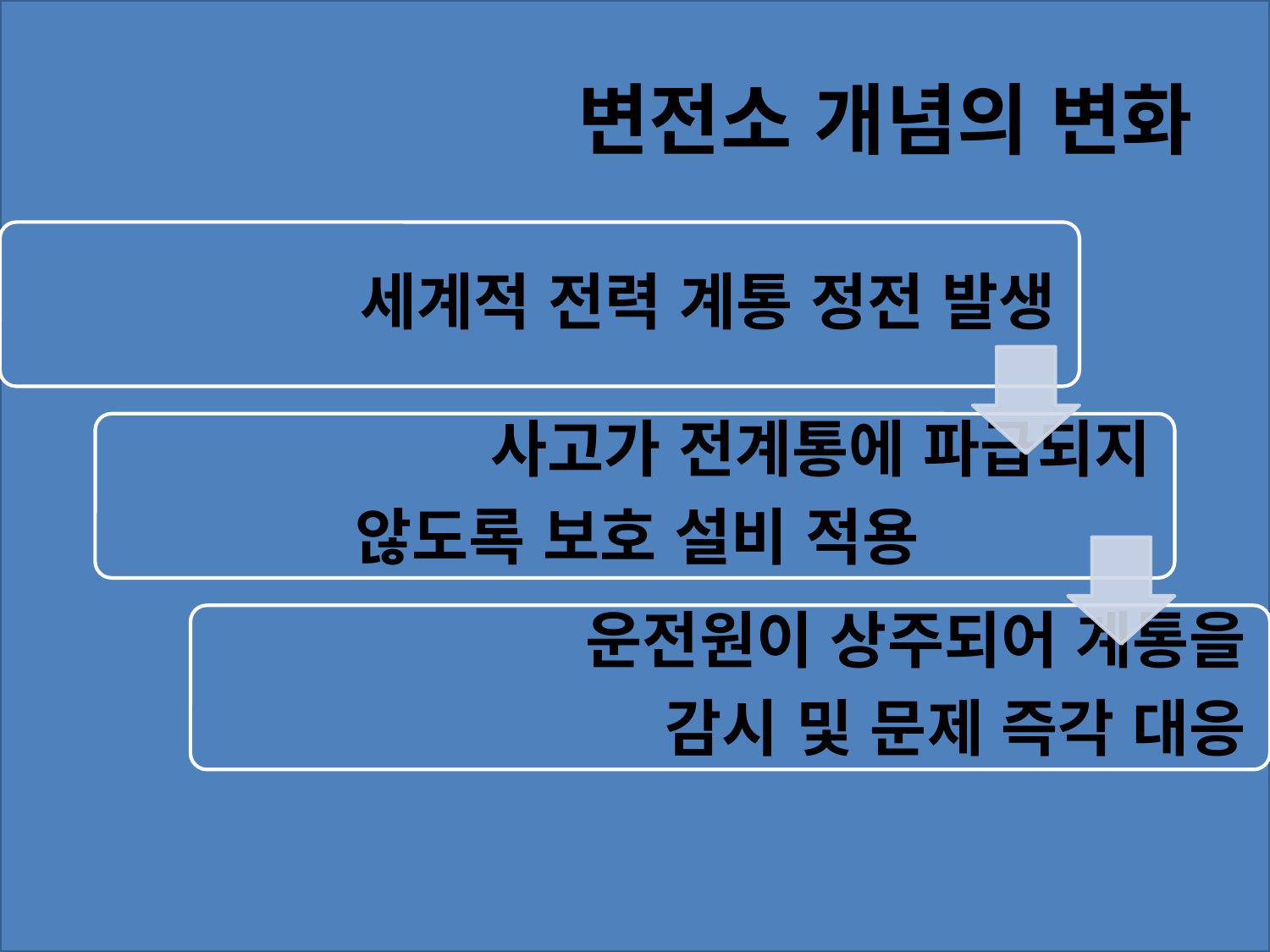

# 변전소 개념의 변화
세계적 전력 계통 정전 발생
사고가 전계통에 파급되지
않도록 보호 설비 적용
운전원이 상주되어 계통을
감시 및 문제 즉각 대응